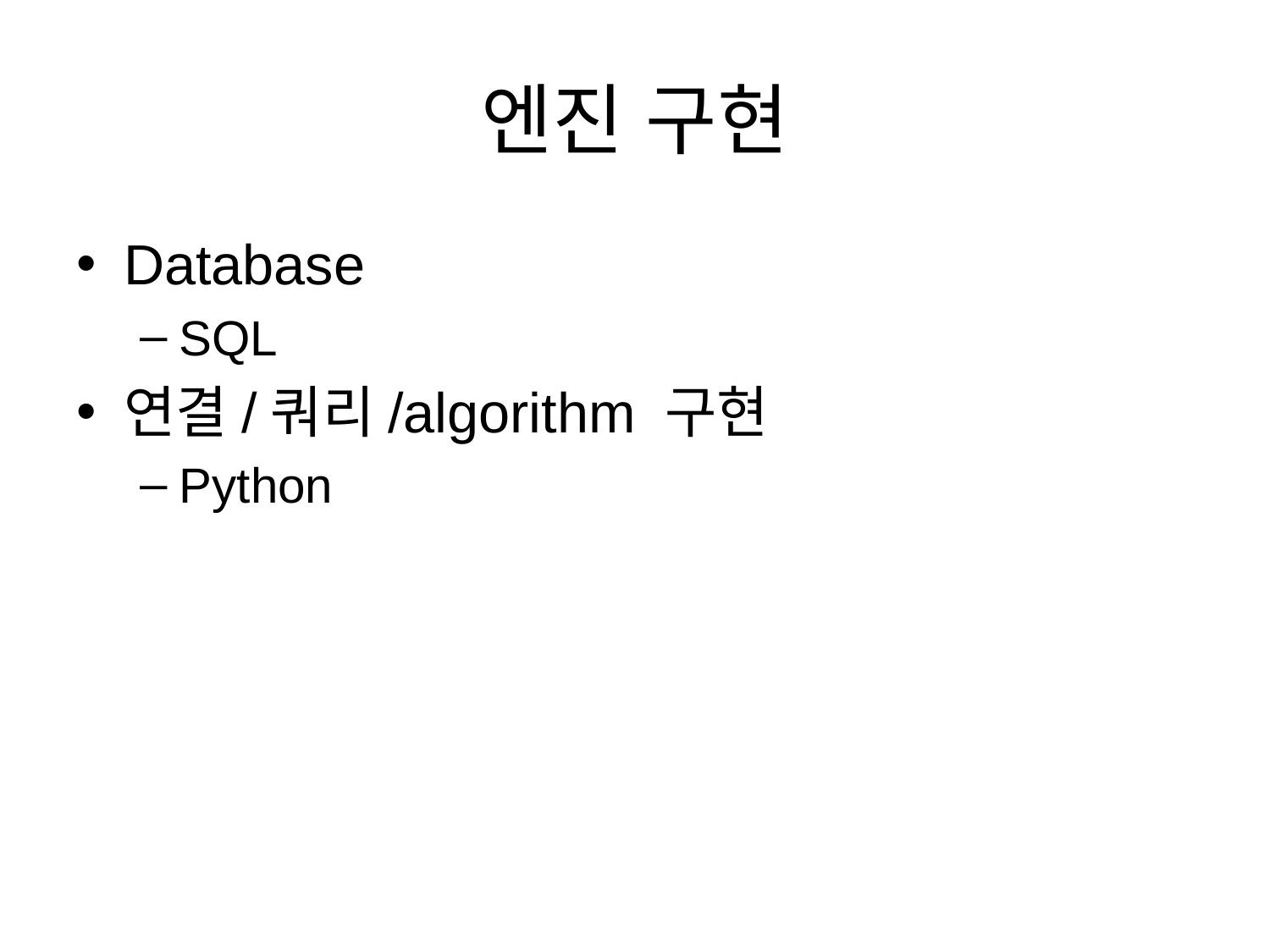

# 엔진 구현
Database
SQL
연결/쿼리/algorithm 구현
Python